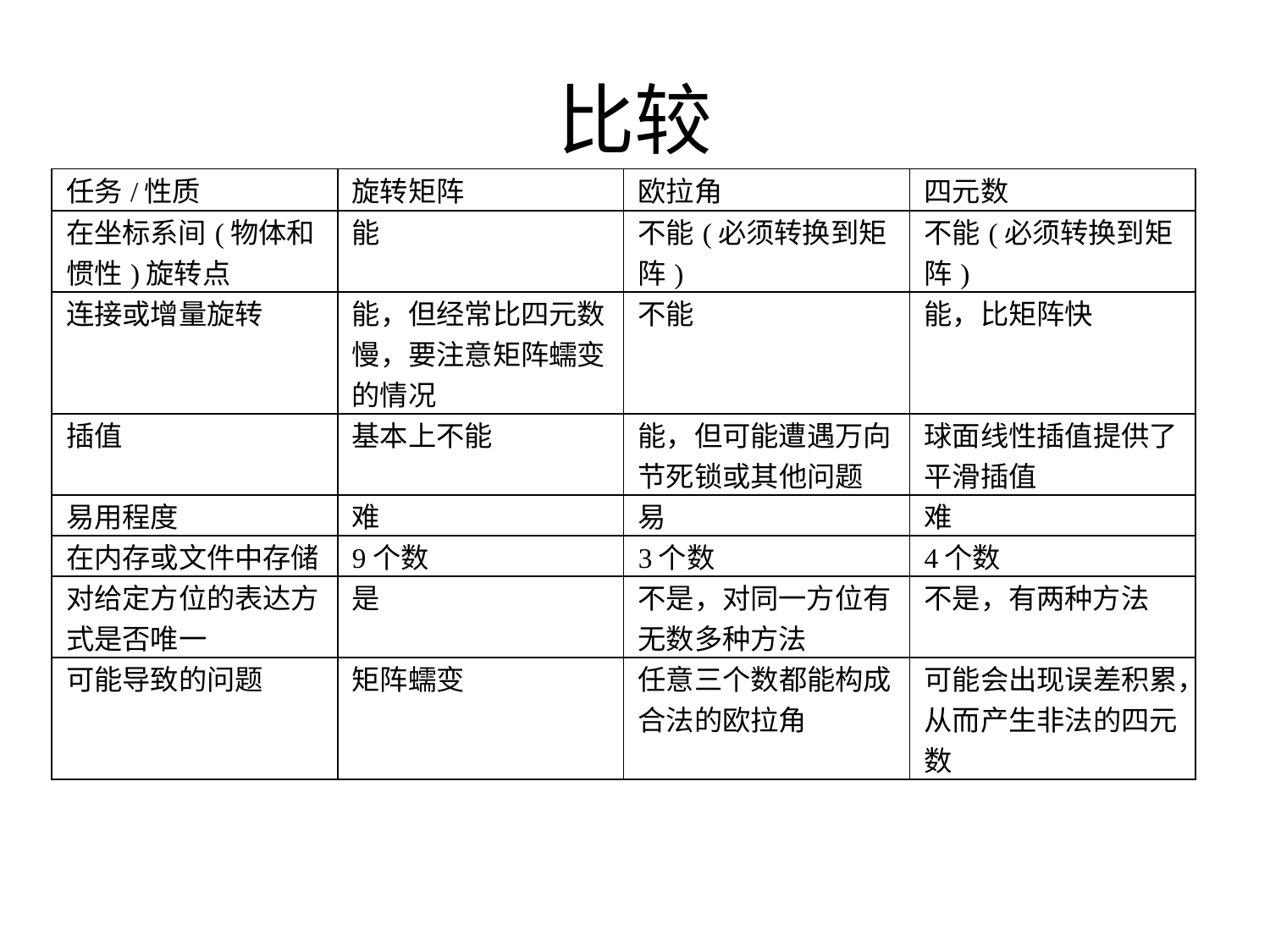

# 比较
| 任务/性质 | 旋转矩阵 | 欧拉角 | 四元数 |
| --- | --- | --- | --- |
| 在坐标系间(物体和惯性)旋转点 | 能 | 不能(必须转换到矩阵) | 不能(必须转换到矩阵) |
| 连接或增量旋转 | 能，但经常比四元数慢，要注意矩阵蠕变的情况 | 不能 | 能，比矩阵快 |
| 插值 | 基本上不能 | 能，但可能遭遇万向节死锁或其他问题 | 球面线性插值提供了平滑插值 |
| 易用程度 | 难 | 易 | 难 |
| 在内存或文件中存储 | 9个数 | 3个数 | 4个数 |
| 对给定方位的表达方式是否唯一 | 是 | 不是，对同一方位有无数多种方法 | 不是，有两种方法 |
| 可能导致的问题 | 矩阵蠕变 | 任意三个数都能构成合法的欧拉角 | 可能会出现误差积累，从而产生非法的四元数 |